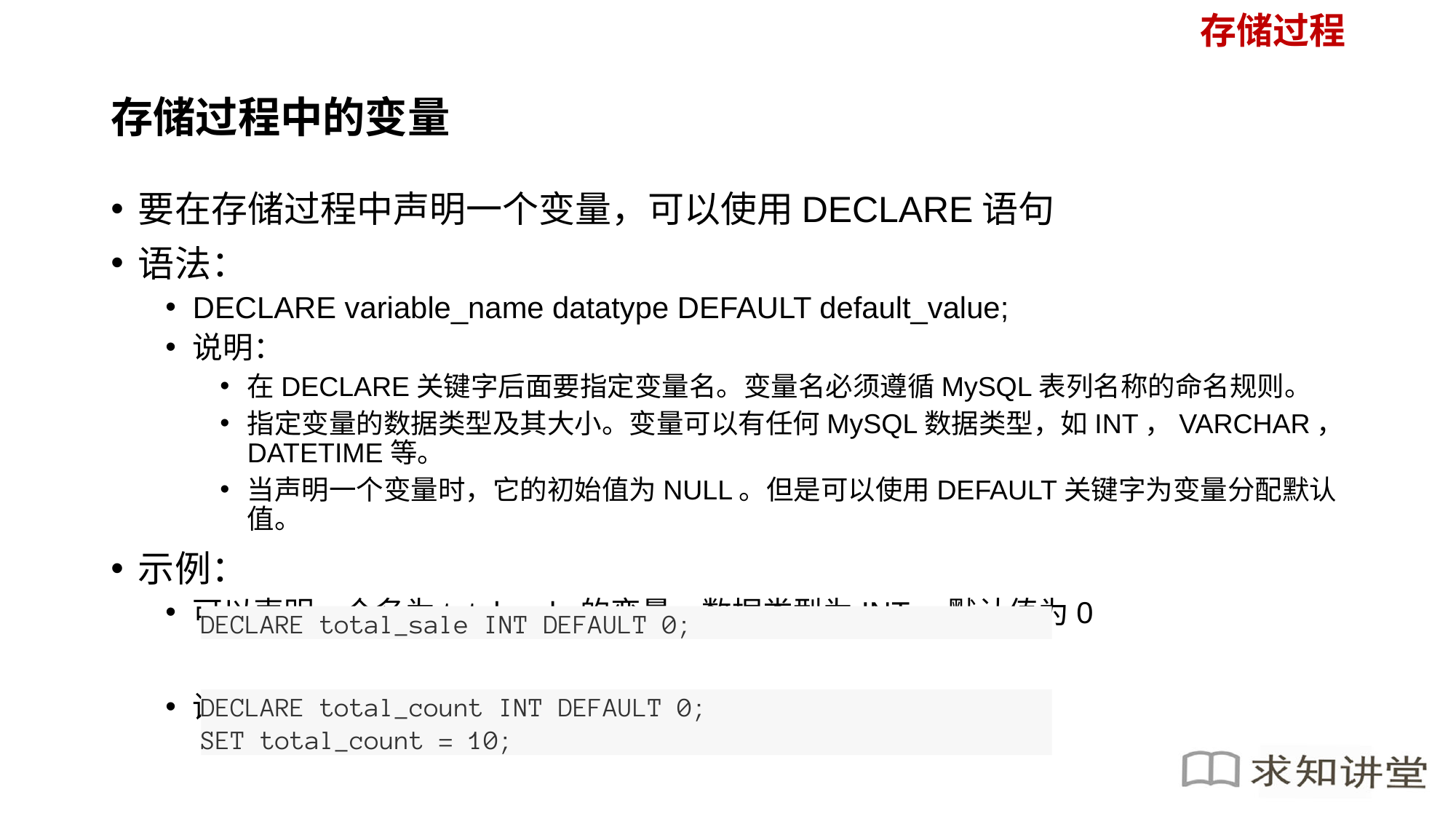

存储过程
# 存储过程中的变量
要在存储过程中声明一个变量，可以使用DECLARE语句
语法：
DECLARE variable_name datatype DEFAULT default_value;
说明：
在DECLARE关键字后面要指定变量名。变量名必须遵循MySQL表列名称的命名规则。
指定变量的数据类型及其大小。变量可以有任何MySQL数据类型，如INT，VARCHAR，DATETIME等。
当声明一个变量时，它的初始值为NULL。但是可以使用DEFAULT关键字为变量分配默认值。
示例：
可以声明一个名为total_sale的变量，数据类型为INT，默认值为0

设置变量值

DECLARE total_sale INT DEFAULT 0;
DECLARE total_count INT DEFAULT 0;
SET total_count = 10;